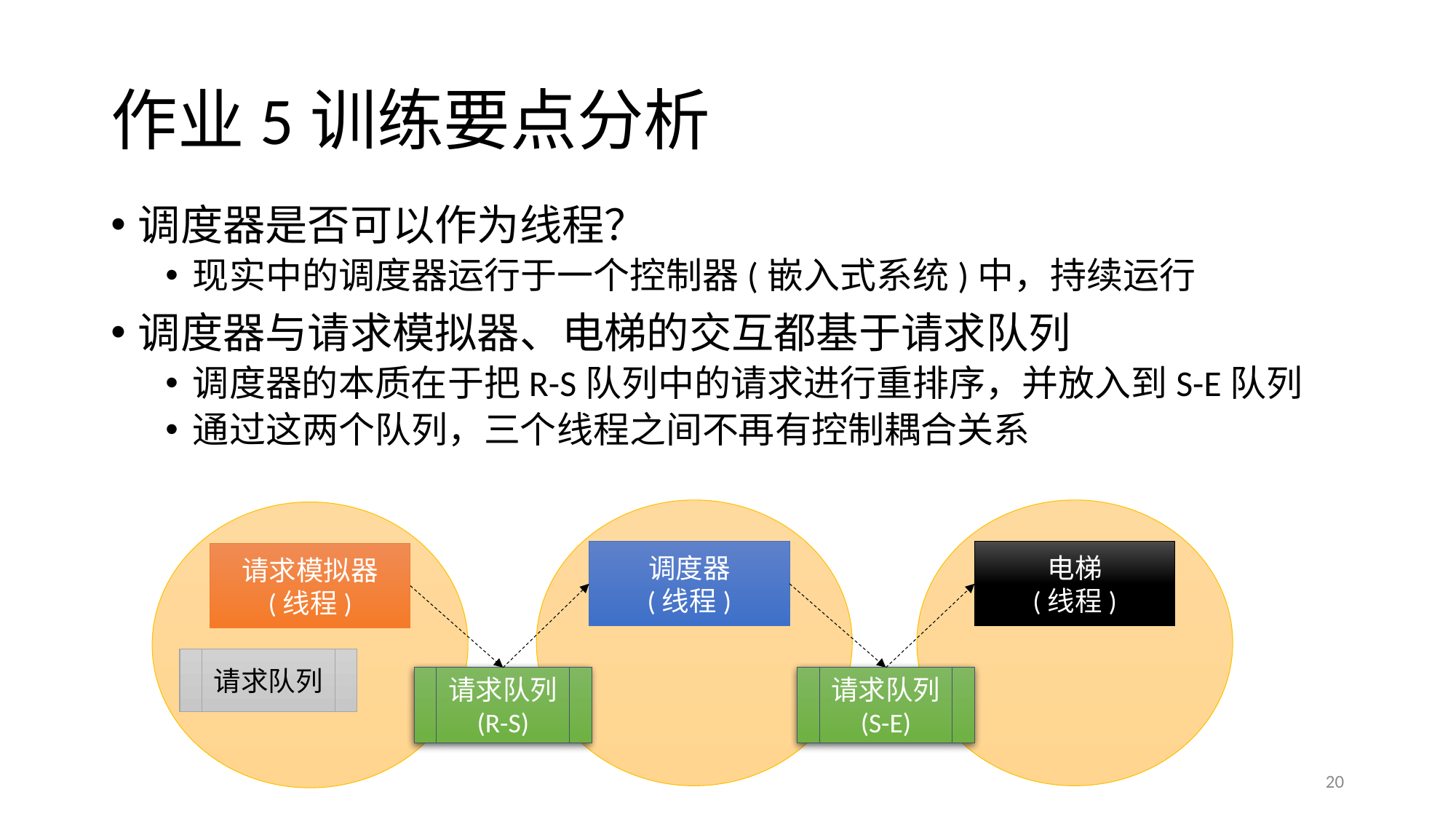

# 作业5训练要点分析
调度器是否可以作为线程？
现实中的调度器运行于一个控制器(嵌入式系统)中，持续运行
调度器与请求模拟器、电梯的交互都基于请求队列
调度器的本质在于把R-S队列中的请求进行重排序，并放入到S-E队列
通过这两个队列，三个线程之间不再有控制耦合关系

调度器
(线程)
电梯
(线程)
请求模拟器
(线程)
请求队列
请求队列
(R-S)
请求队列
(S-E)
20